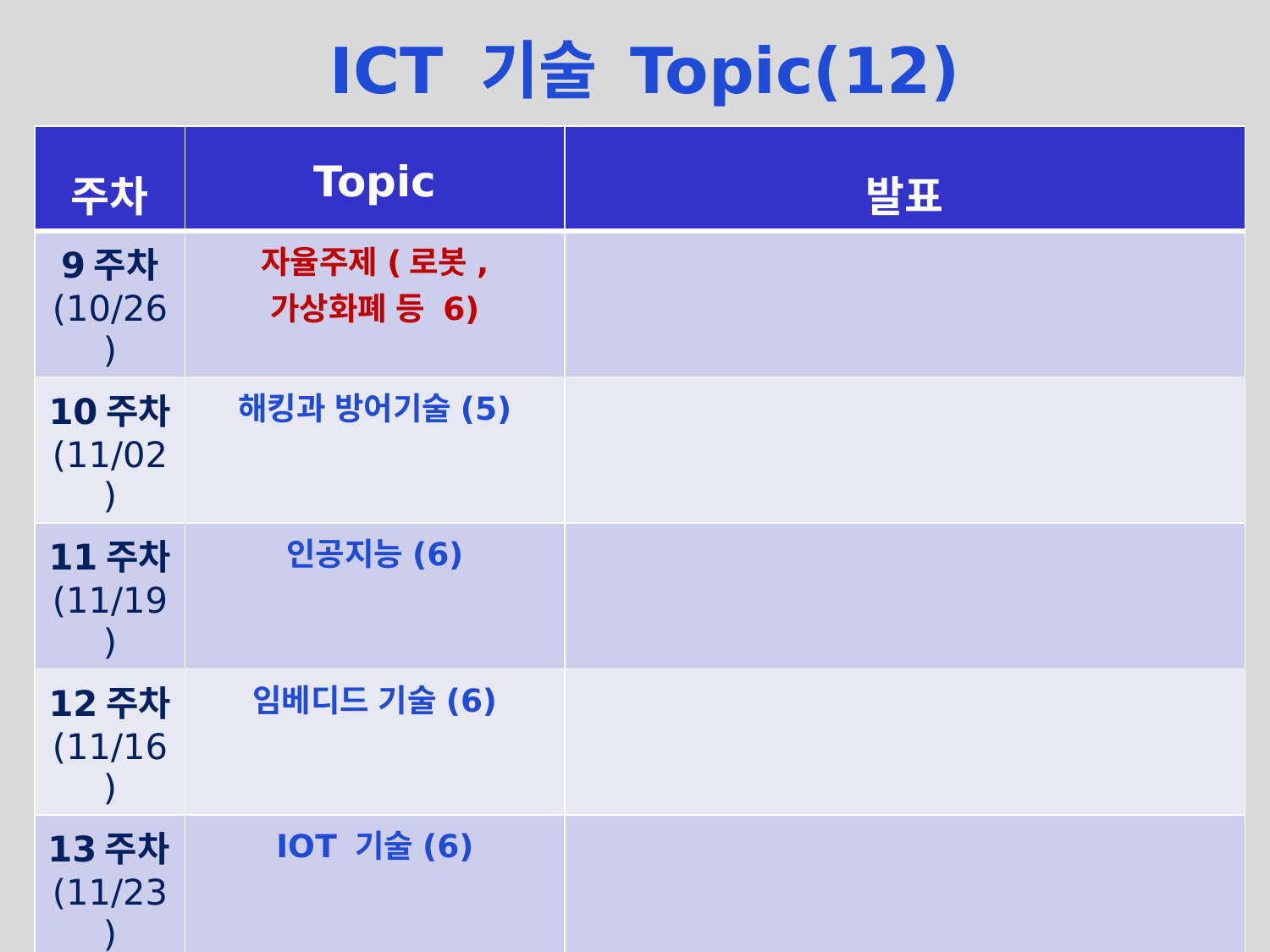

# ICT 기술 Topic(12)
| 주차 | Topic | 발표 |
| --- | --- | --- |
| 9주차 (10/26) | 자율주제(로봇, 가상화폐 등 6) |  |
| 10주차 (11/02) | 해킹과 방어기술(5) |  |
| 11주차 (11/19) | 인공지능(6) |  |
| 12주차 (11/16) | 임베디드 기술(6) |  |
| 13주차(11/23) | IOT 기술(6) |  |
| 14주차 (11/30) | 가상현실 및 증강현실 (6) |  |